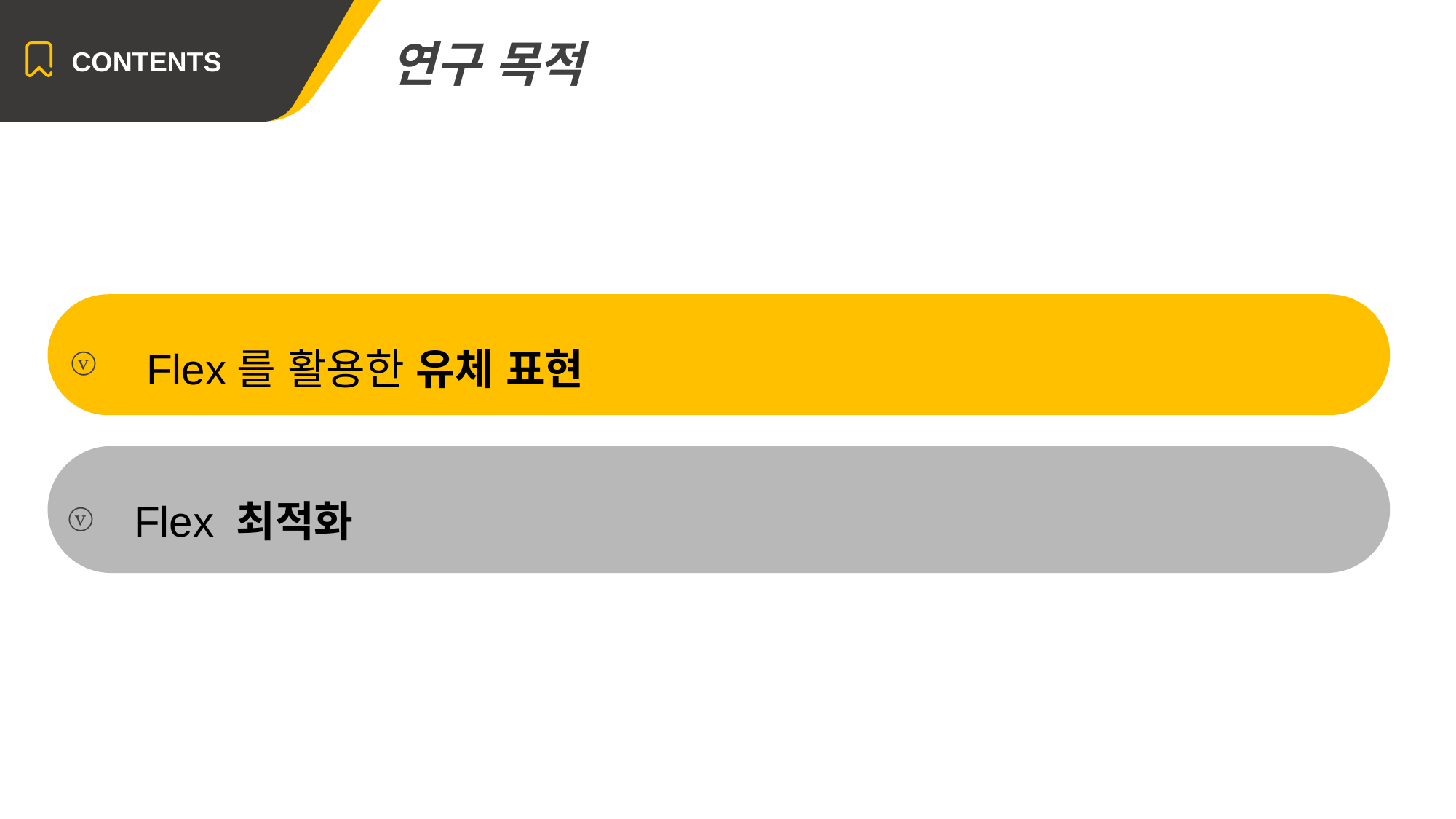

CONTENTS

연구 목적

ⓥ
Flex를 활용한 유체 표현

Flex 최적화
ⓥ